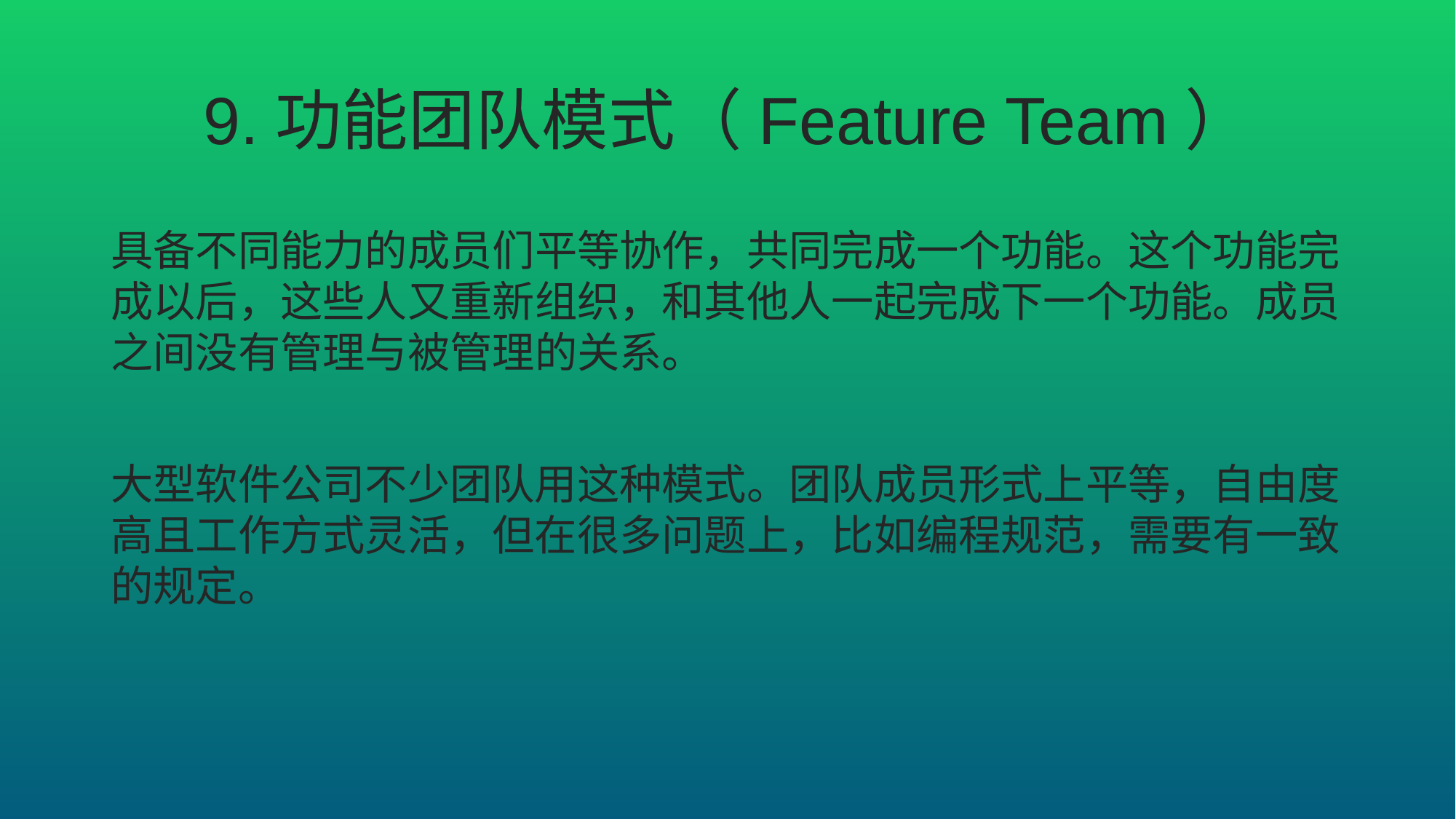

# 9.功能团队模式（Feature Team）
具备不同能力的成员们平等协作，共同完成一个功能。这个功能完成以后，这些人又重新组织，和其他人一起完成下一个功能。成员之间没有管理与被管理的关系。

大型软件公司不少团队用这种模式。团队成员形式上平等，自由度高且工作方式灵活，但在很多问题上，比如编程规范，需要有一致的规定。